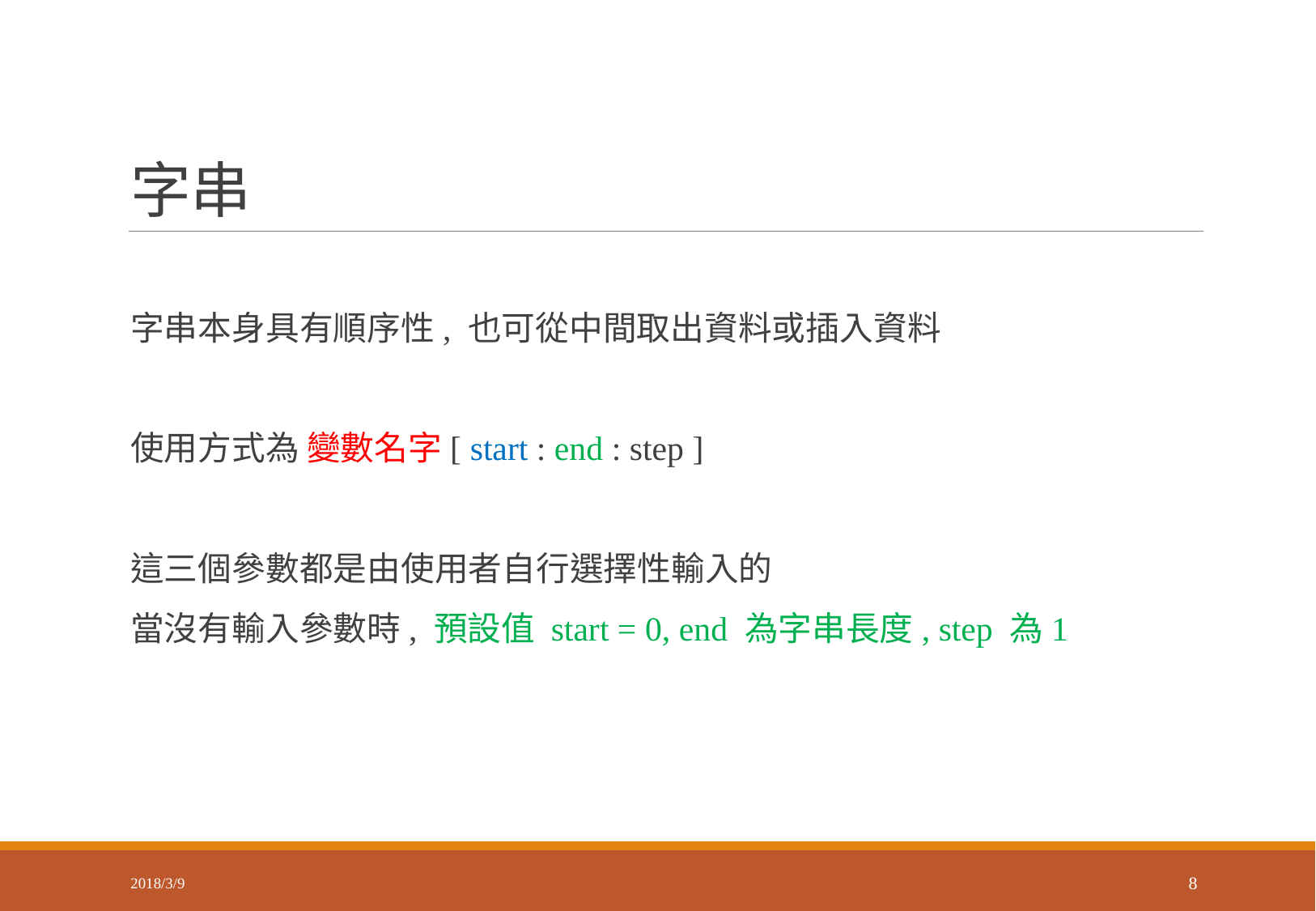

# 字串

字串本身具有順序性, 也可從中間取出資料或插入資料

使用方式為 變數名字[ start : end : step ]

這三個參數都是由使用者自行選擇性輸入的
當沒有輸入參數時, 預設值 start = 0, end 為字串長度, step 為1

2018/3/9
8